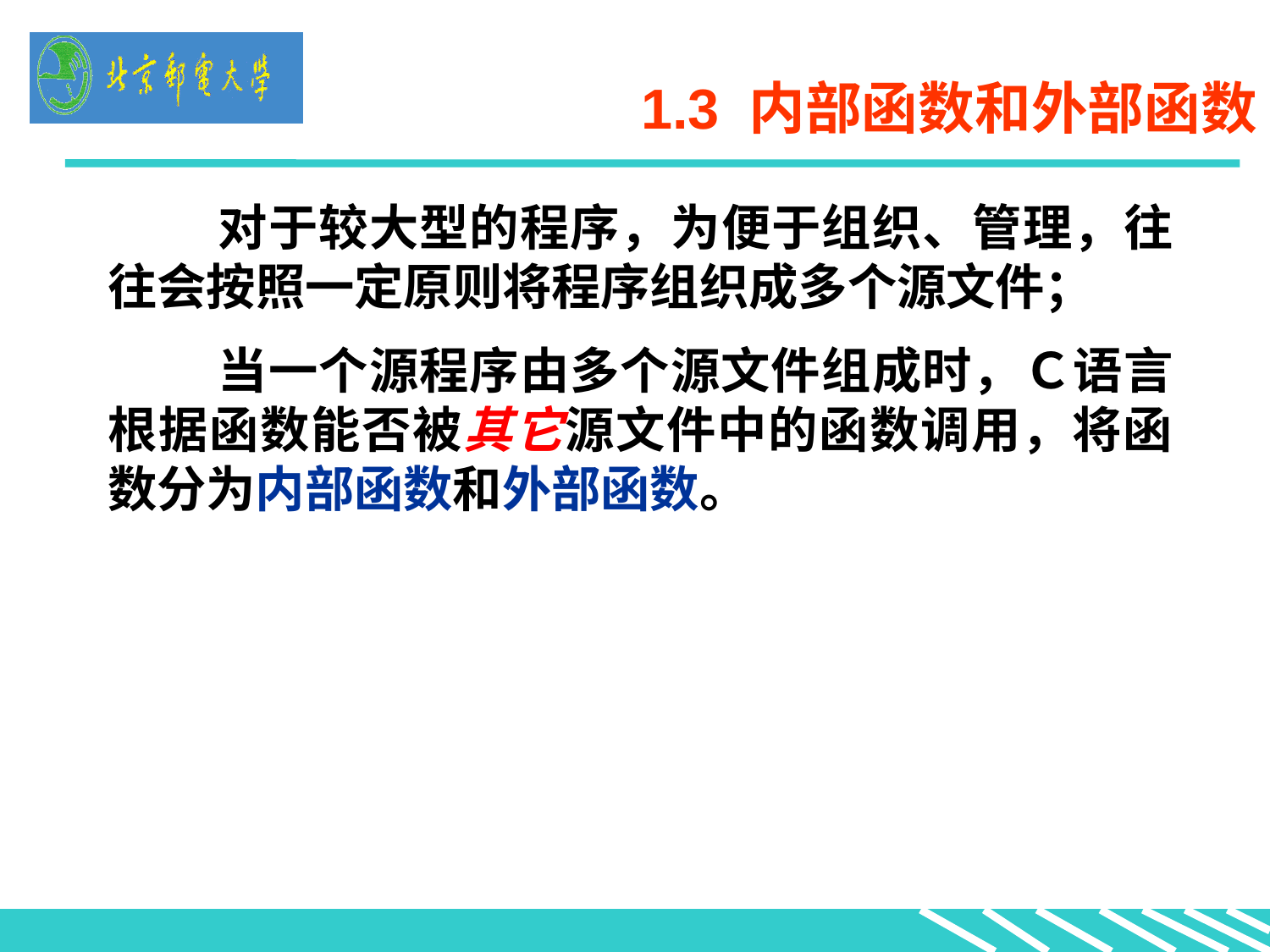

1.3 内部函数和外部函数
        对于较大型的程序，为便于组织、管理，往往会按照一定原则将程序组织成多个源文件；
        当一个源程序由多个源文件组成时，Ｃ语言根据函数能否被其它源文件中的函数调用，将函数分为内部函数和外部函数。